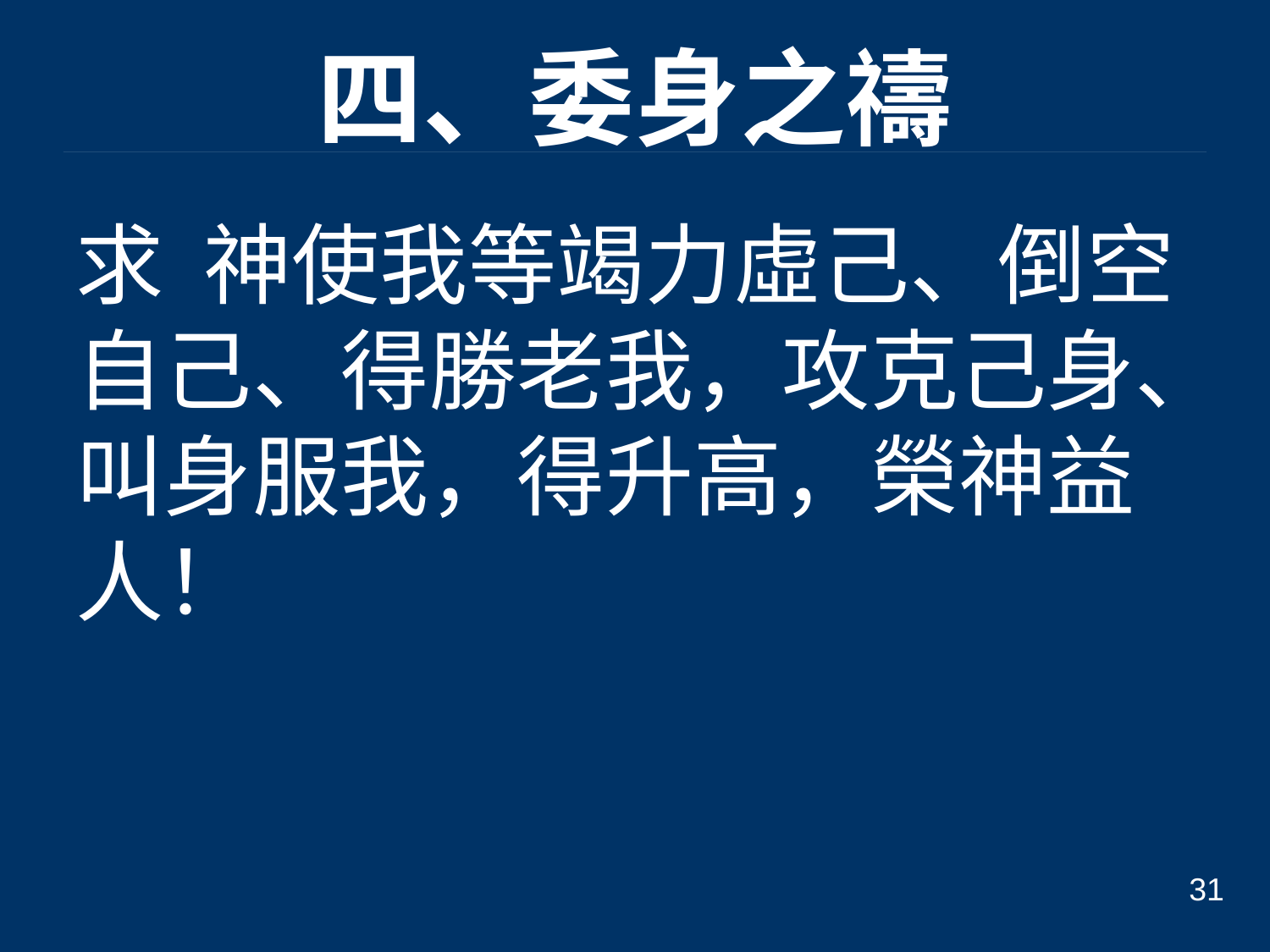

四、委身之禱

求  神使我等竭力虛己、倒空自己、得勝老我，攻克己身、叫身服我，得升高，榮神益人！
31